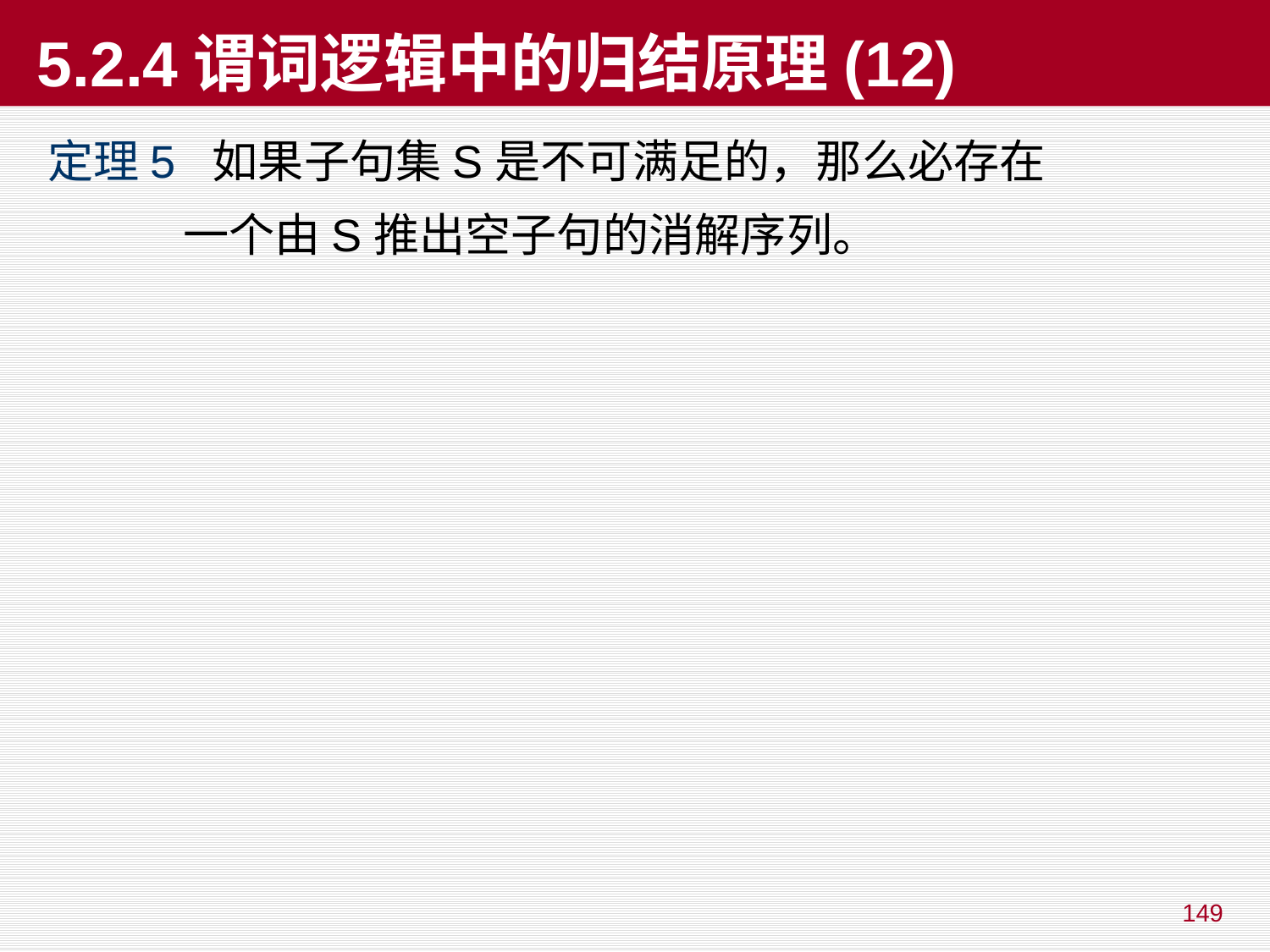

# 5.2.4谓词逻辑中的归结原理(12)
定理5  如果子句集S是不可满足的，那么必存在
            一个由S推出空子句的消解序列。
149